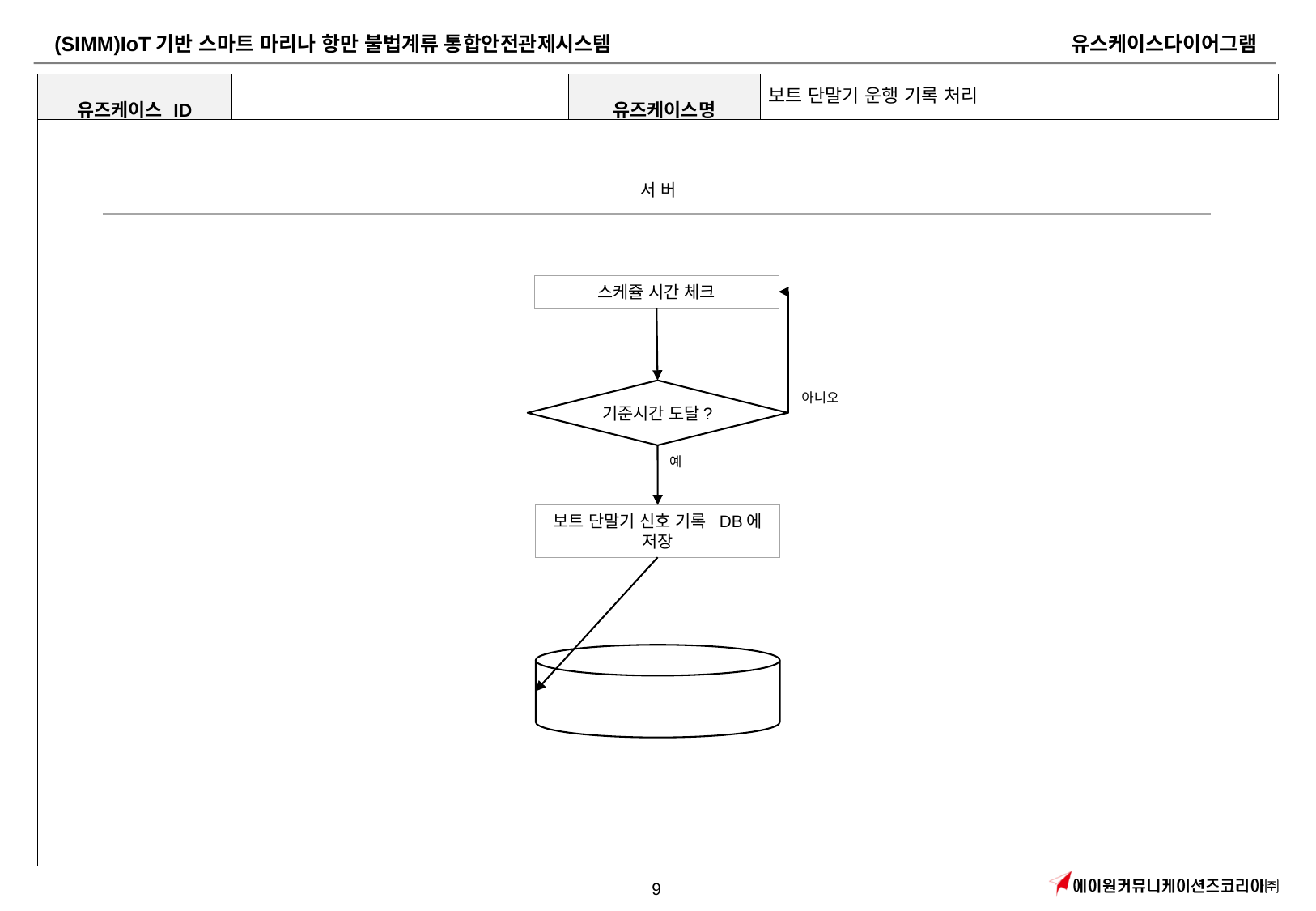

#
보트 단말기 운행 기록 처리
서 버
스케쥴 시간 체크
기준시간 도달?
아니오
예
보트 단말기 신호 기록  DB에 저장